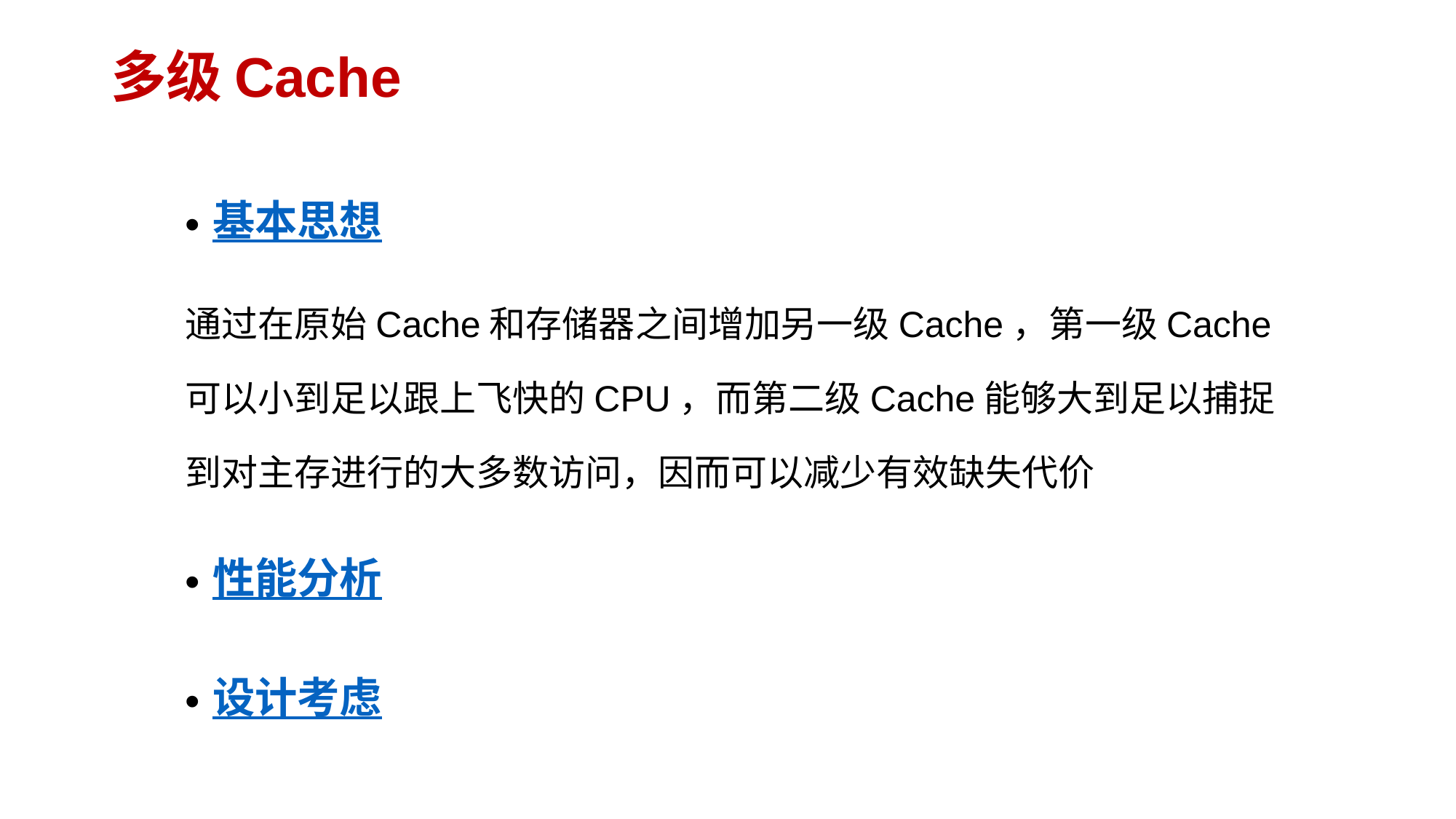

# 多级Cache
基本思想
通过在原始Cache和存储器之间增加另一级Cache，第一级Cache可以小到足以跟上飞快的CPU，而第二级Cache能够大到足以捕捉到对主存进行的大多数访问，因而可以减少有效缺失代价
性能分析
设计考虑